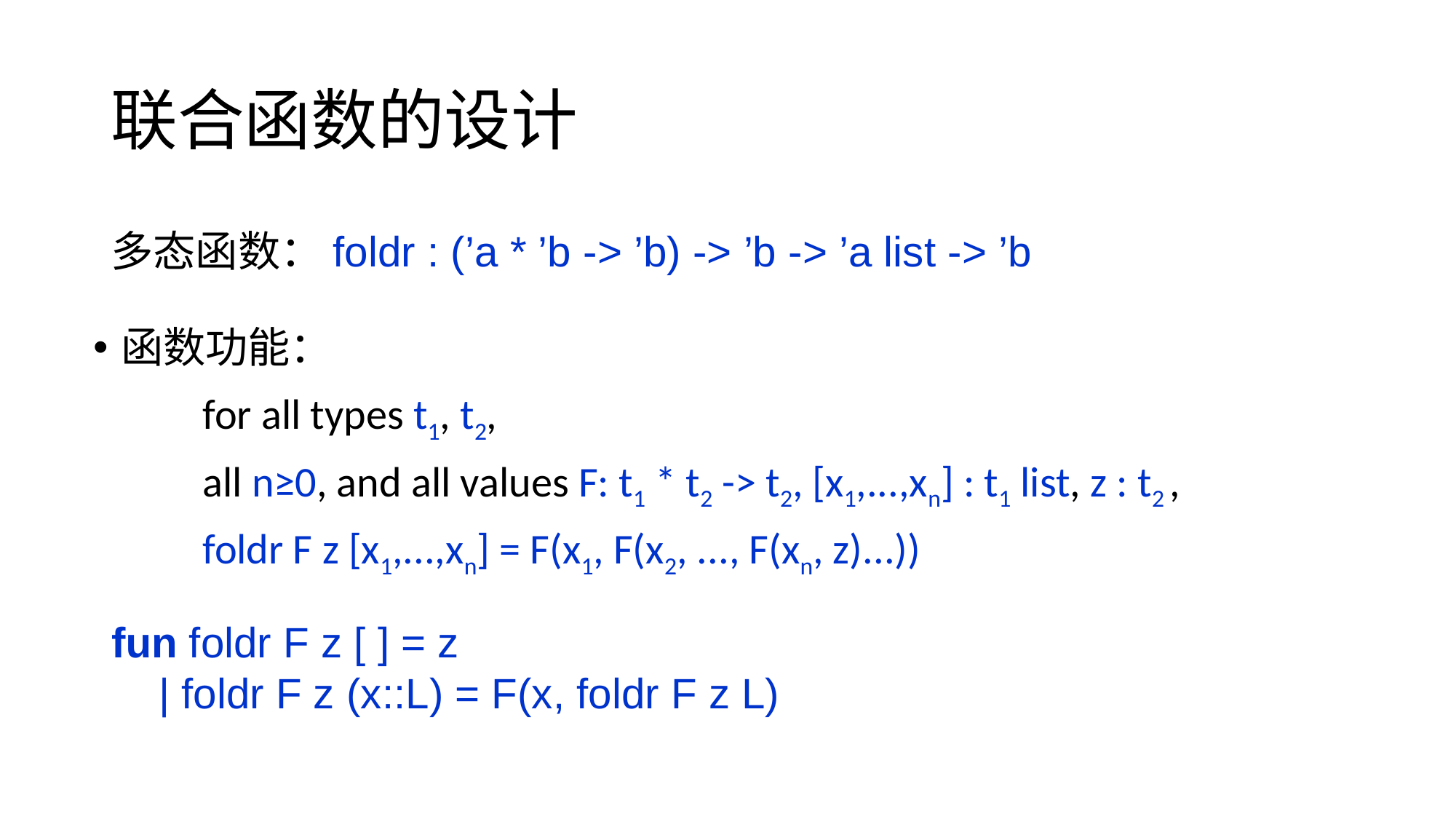

# 联合函数的设计
多态函数：foldr : (’a * ’b -> ’b) -> ’b -> ’a list -> ’b
函数功能：
	for all types t1, t2,
	all n≥0, and all values F: t1 * t2 -> t2, [x1,...,xn] : t1 list, z : t2 ,
	foldr F z [x1,...,xn] = F(x1, F(x2, ..., F(xn, z)...))
fun foldr F z [ ] = z
    | foldr F z (x::L) = F(x, foldr F z L)